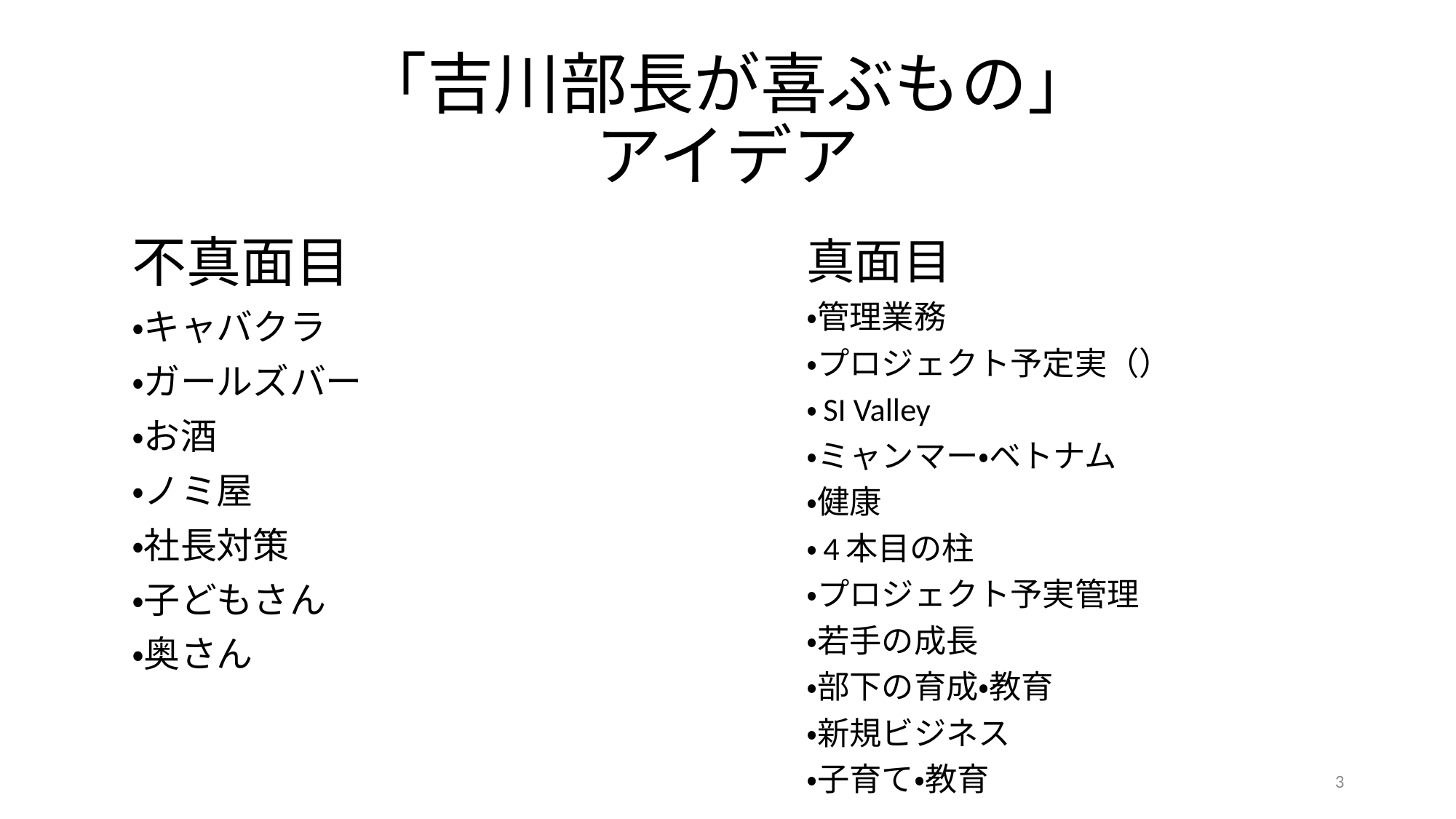

# 「吉川部長が喜ぶもの」 アイデア
不真面目
・キャバクラ
・ガールズバー
・お酒
・ノミ屋
・社長対策
・子どもさん
・奥さん
真面目
・管理業務
・プロジェクト予定実（）
・SI Valley
・ミャンマー・ベトナム
・健康
・4本目の柱
・プロジェクト予実管理
・若手の成長
・部下の育成・教育
・新規ビジネス
・子育て・教育
3